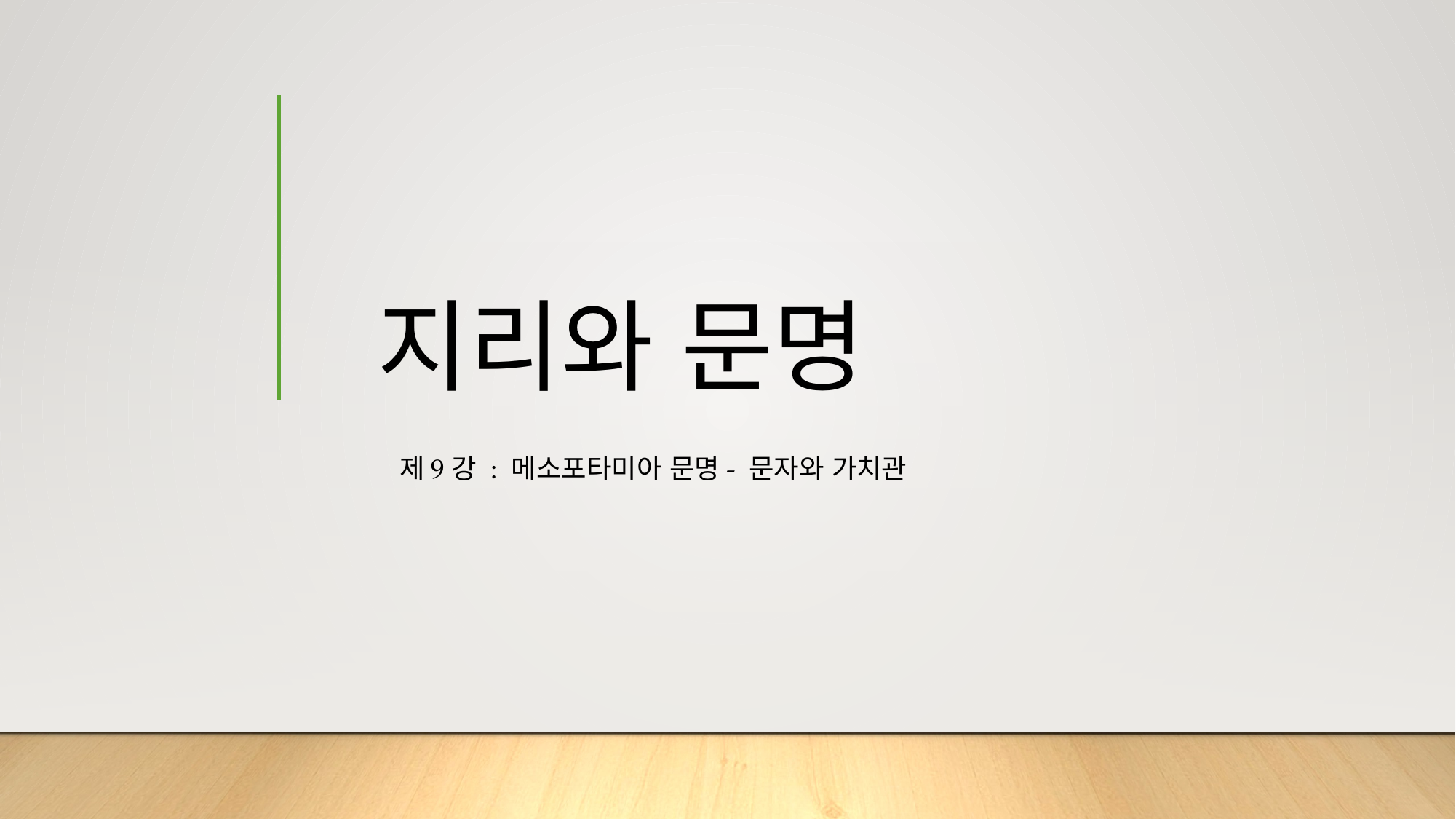

# 지리와 문명
제9강 : 메소포타미아 문명- 문자와 가치관